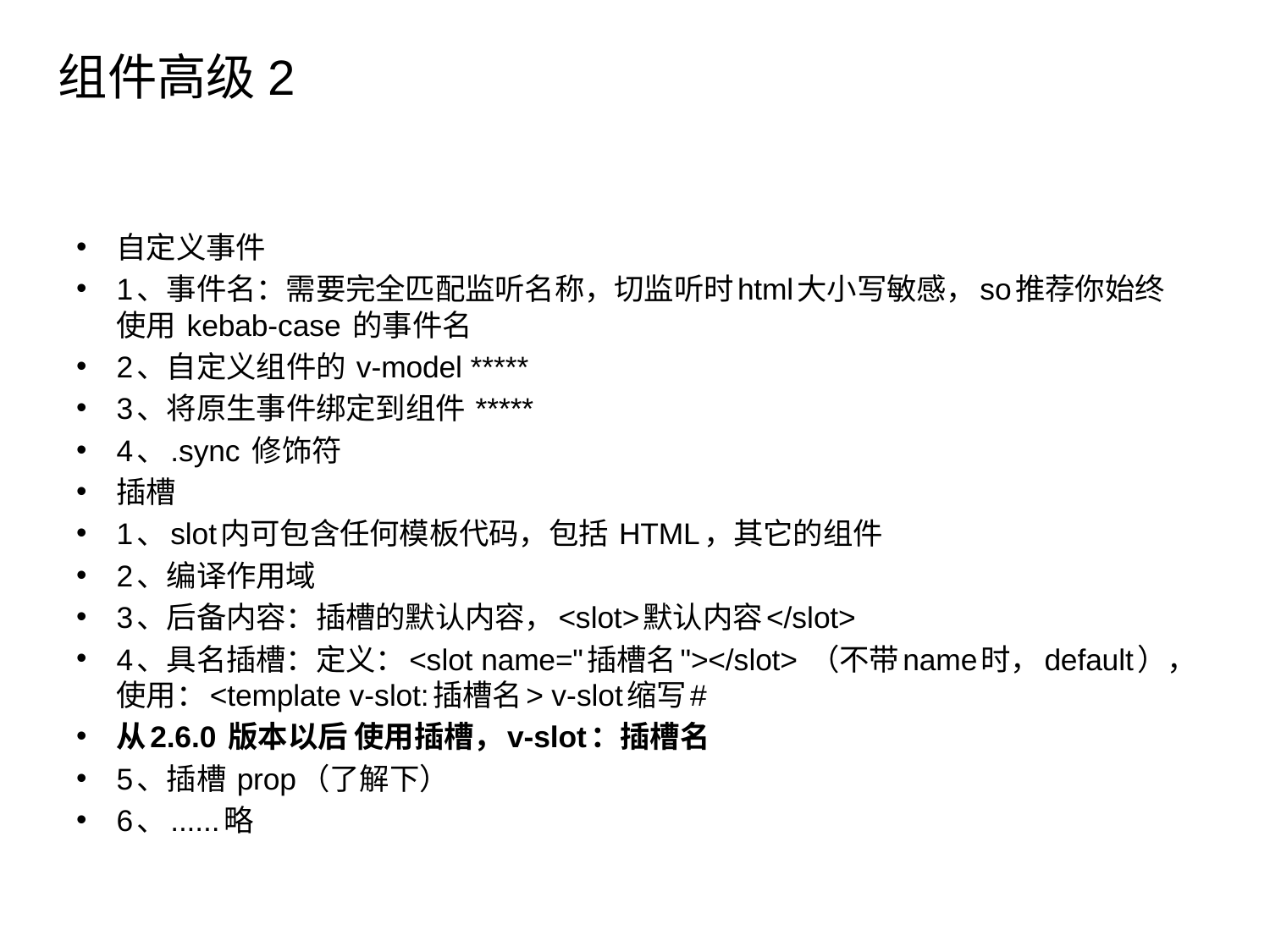

组件高级2
自定义事件
1、事件名：需要完全匹配监听名称，切监听时html大小写敏感，so推荐你始终使用 kebab-case 的事件名
2、自定义组件的 v-model *****
3、将原生事件绑定到组件 *****
4、.sync 修饰符
插槽
1、slot内可包含任何模板代码，包括 HTML，其它的组件
2、编译作用域
3、后备内容：插槽的默认内容，<slot>默认内容</slot>
4、具名插槽：定义：<slot name="插槽名"></slot> （不带name时，default），使用：<template v-slot:插槽名> v-slot缩写#
从2.6.0 版本以后 使用插槽，v-slot：插槽名
5、插槽 prop（了解下）
6、......略